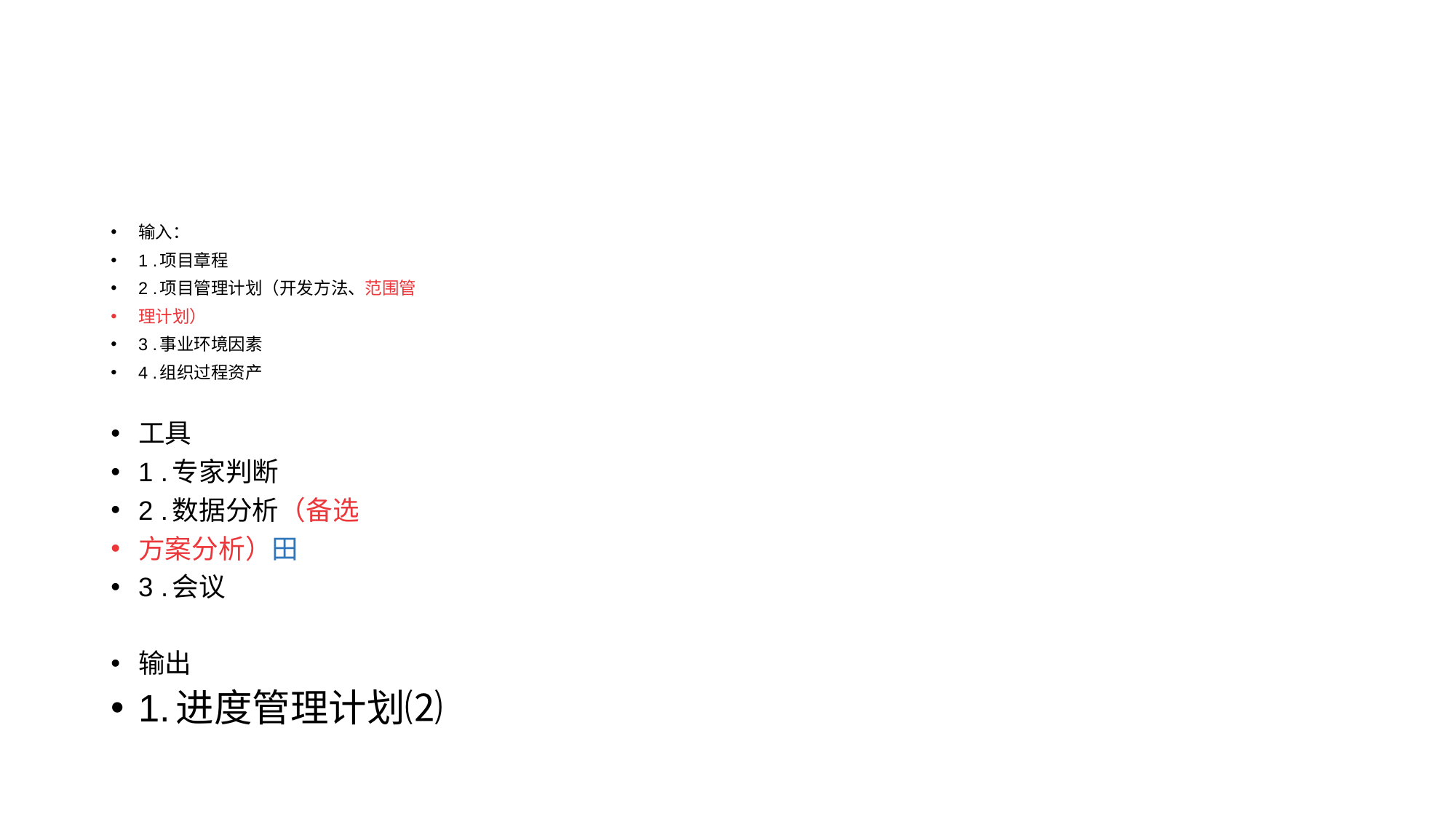

#
输入：
1 .项目章程
2 .项目管理计划（开发方法、范围管
理计划）
3 .事业环境因素
4 .组织过程资产

工具
1 .专家判断
2 .数据分析（备选
方案分析）田
3 .会议

输出
1.进度管理计划⑵